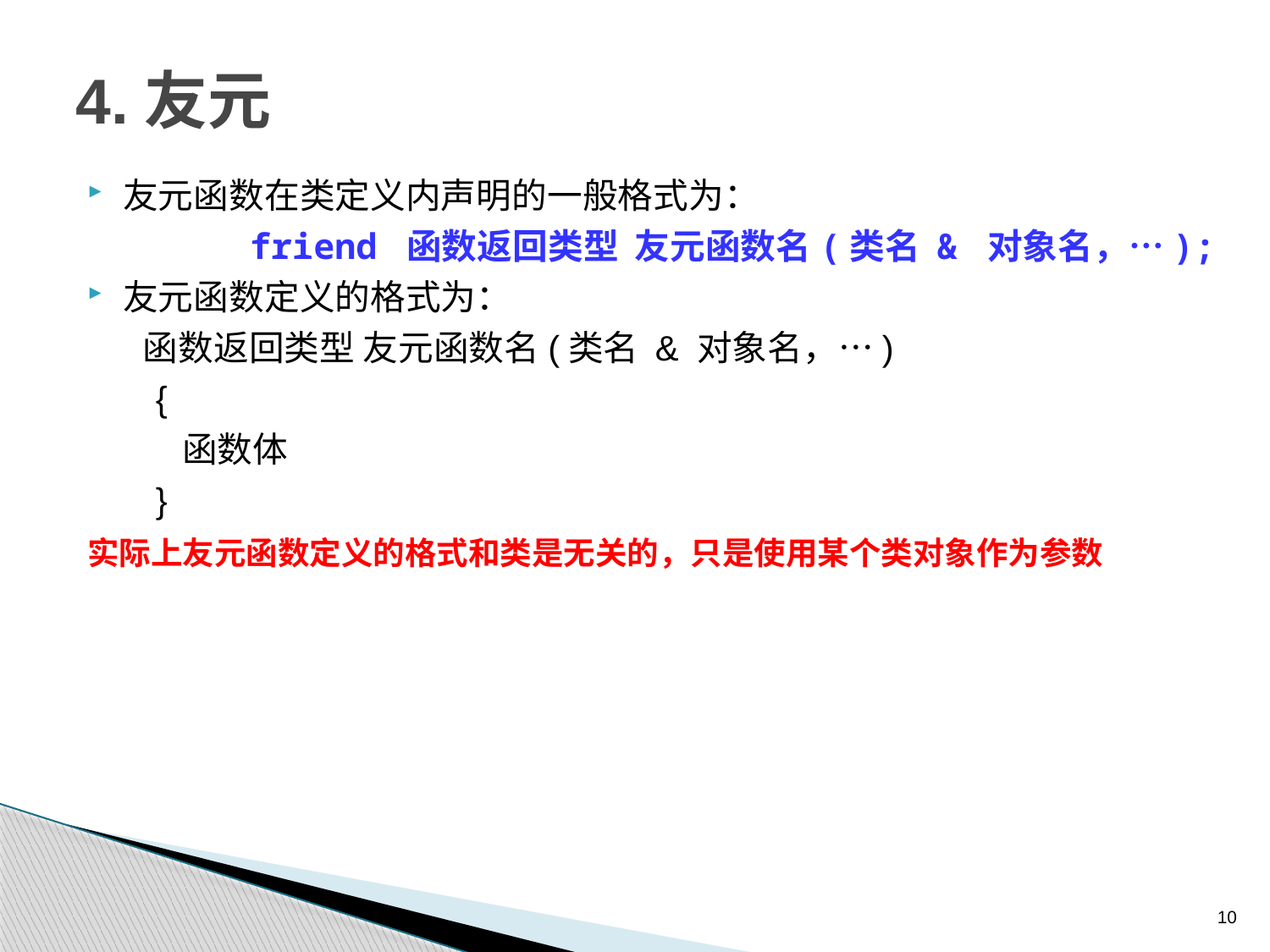

# 4.友元
友元函数在类定义内声明的一般格式为：
		friend 函数返回类型  友元函数名(类名 & 对象名，…);
友元函数定义的格式为：
      函数返回类型 友元函数名(类名 & 对象名，…)
       {
           函数体
       }
实际上友元函数定义的格式和类是无关的，只是使用某个类对象作为参数

10